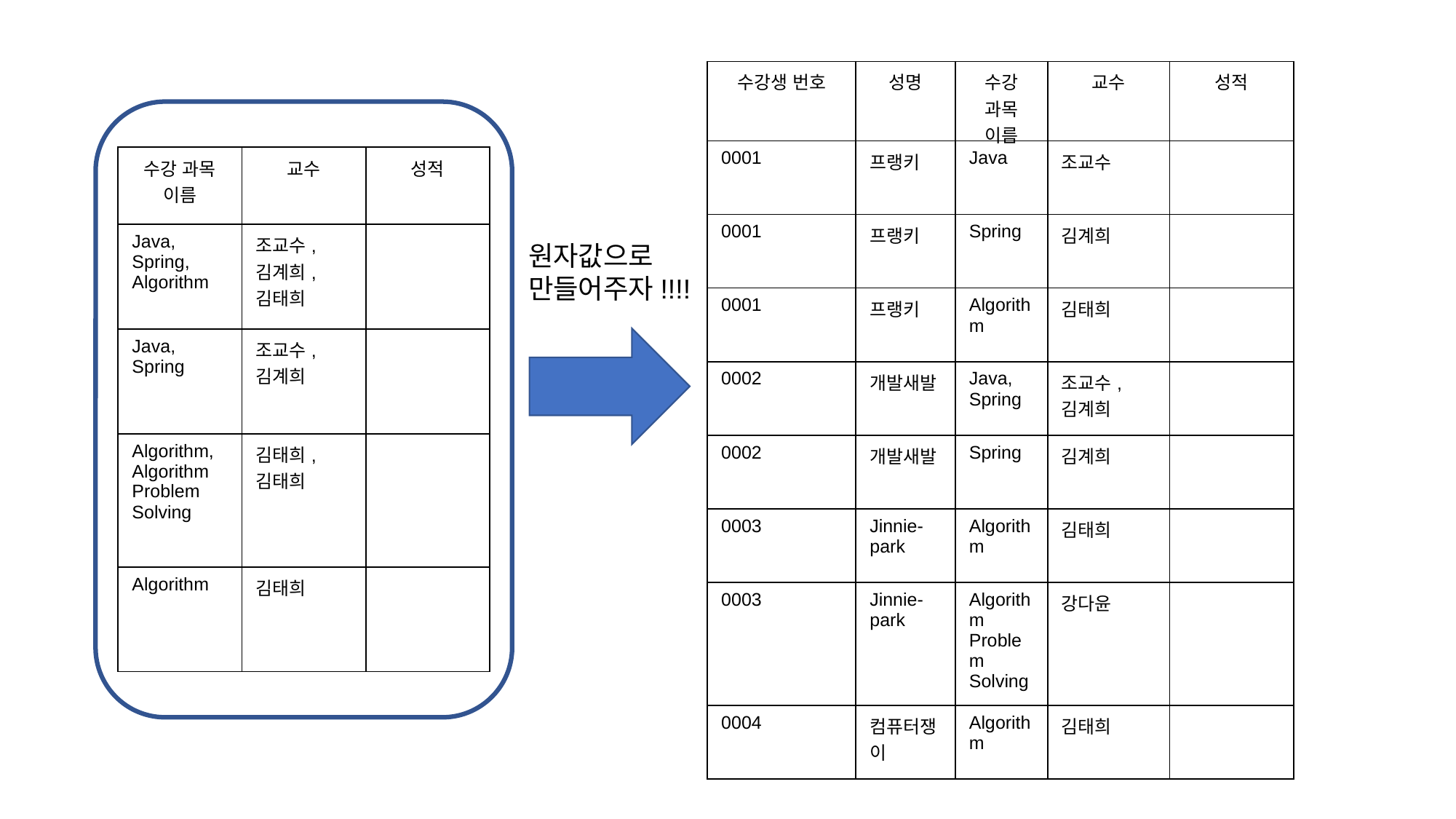

| 수강생 번호 | 성명 | 수강 과목 이름 | 교수 | 성적 |
| --- | --- | --- | --- | --- |
| 0001 | 프랭키 | Java | 조교수 |  |
| 0001 | 프랭키 | Spring | 김계희 |  |
| 0001 | 프랭키 | Algorithm | 김태희 |  |
| 0002 | 개발새발 | Java, Spring | 조교수, 김계희 |  |
| 0002 | 개발새발 | Spring | 김계희 |  |
| 0003 | Jinnie-park | Algorithm | 김태희 |  |
| 0003 | Jinnie-park | Algorithm Problem Solving | 강다윤 |  |
| 0004 | 컴퓨터쟁이 | Algorithm | 김태희 |  |

| 수강 과목 이름 | 교수 | 성적 |
| --- | --- | --- |
| Java, Spring, Algorithm | 조교수, 김계희, 김태희 |  |
| Java, Spring | 조교수, 김계희 |  |
| Algorithm, Algorithm Problem Solving | 김태희, 김태희 |  |
| Algorithm | 김태희 |  |
원자값으로
만들어주자!!!!